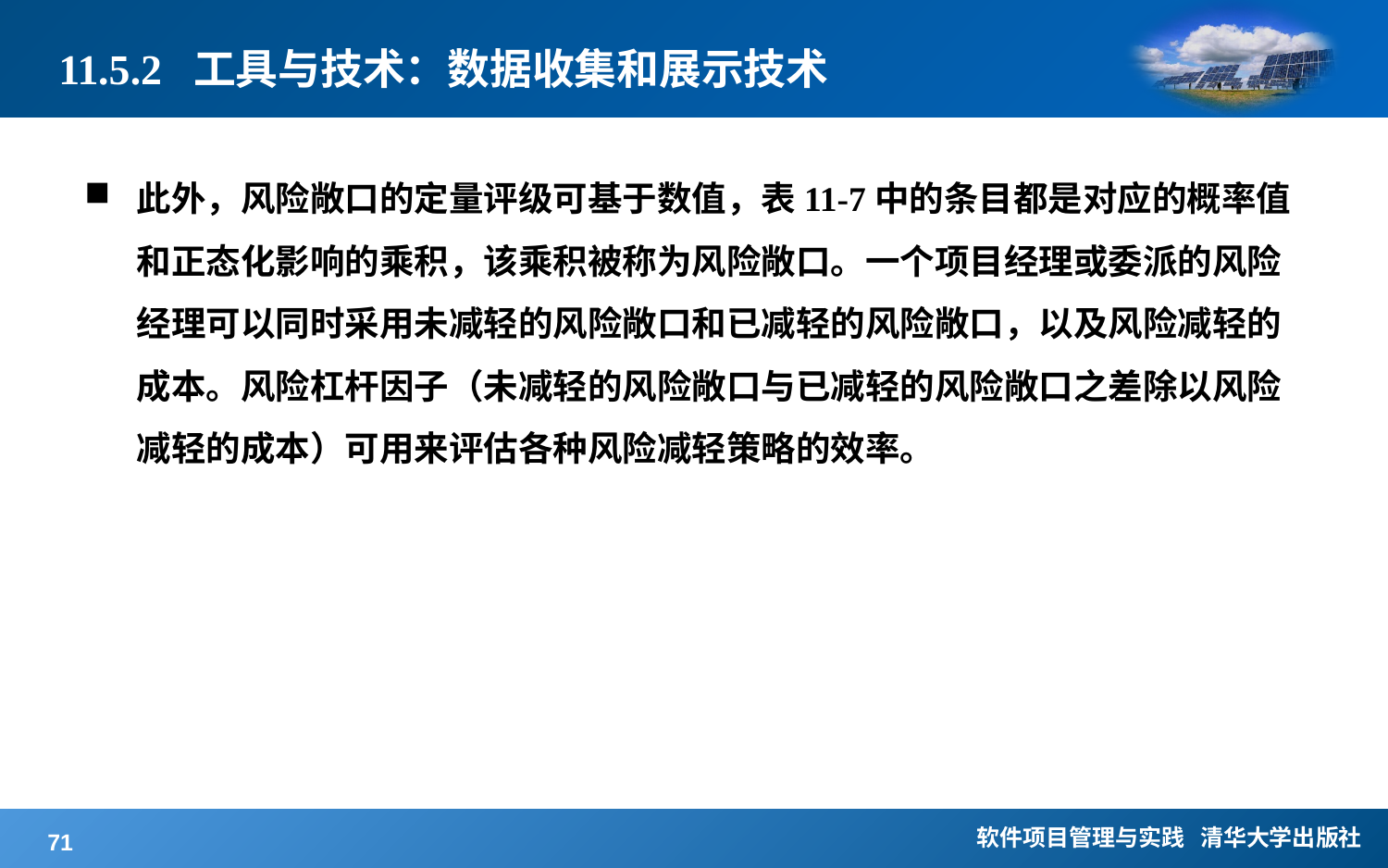

# 11.5.2  工具与技术：数据收集和展示技术
此外，风险敞口的定量评级可基于数值，表11-7中的条目都是对应的概率值和正态化影响的乘积，该乘积被称为风险敞口。一个项目经理或委派的风险经理可以同时采用未减轻的风险敞口和已减轻的风险敞口，以及风险减轻的成本。风险杠杆因子（未减轻的风险敞口与已减轻的风险敞口之差除以风险减轻的成本）可用来评估各种风险减轻策略的效率。